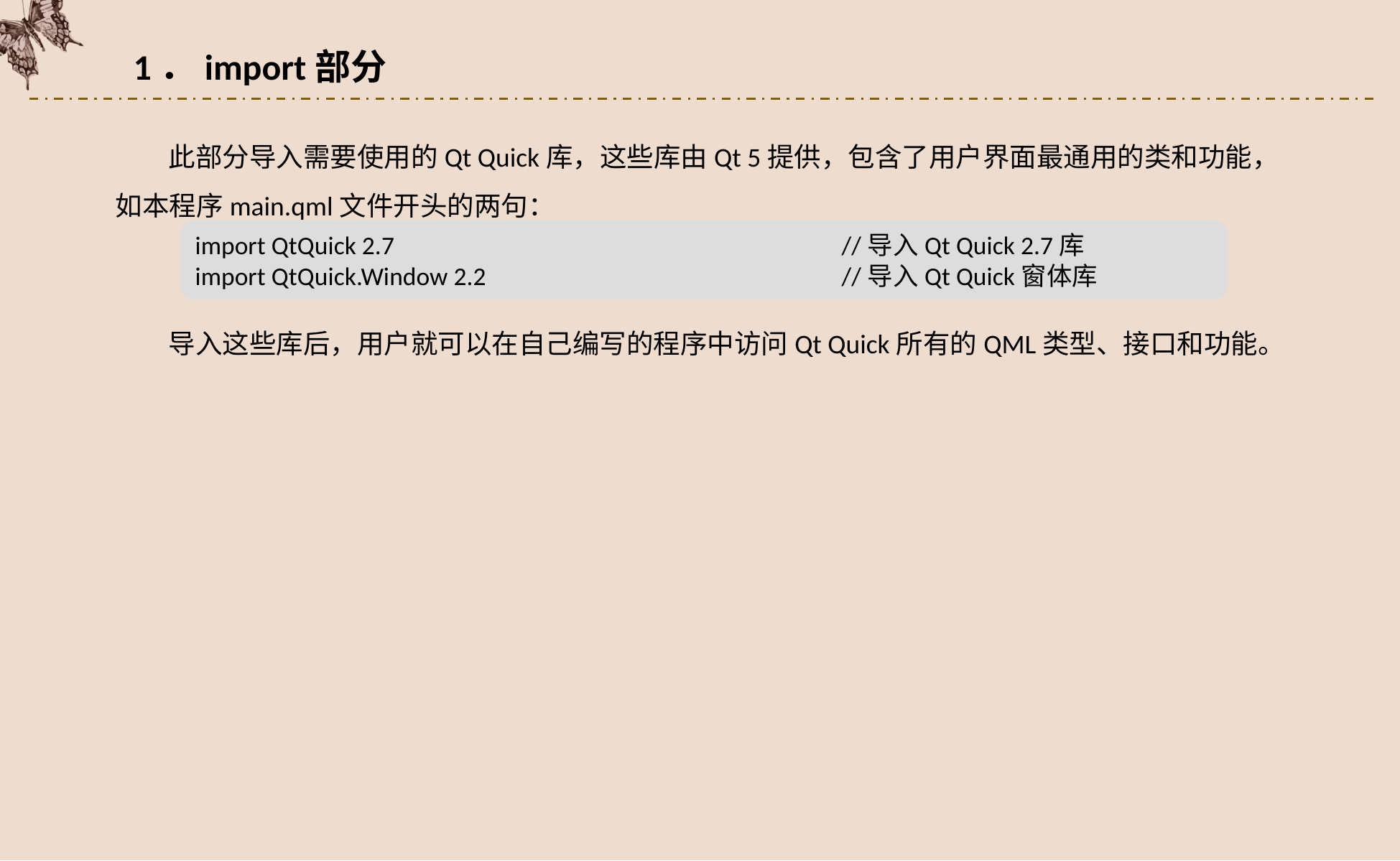

1．import部分
此部分导入需要使用的Qt Quick库，这些库由Qt 5提供，包含了用户界面最通用的类和功能，如本程序main.qml文件开头的两句：
import QtQuick 2.7					//导入Qt Quick 2.7库
import QtQuick.Window 2.2				//导入Qt Quick窗体库
导入这些库后，用户就可以在自己编写的程序中访问Qt Quick所有的QML类型、接口和功能。